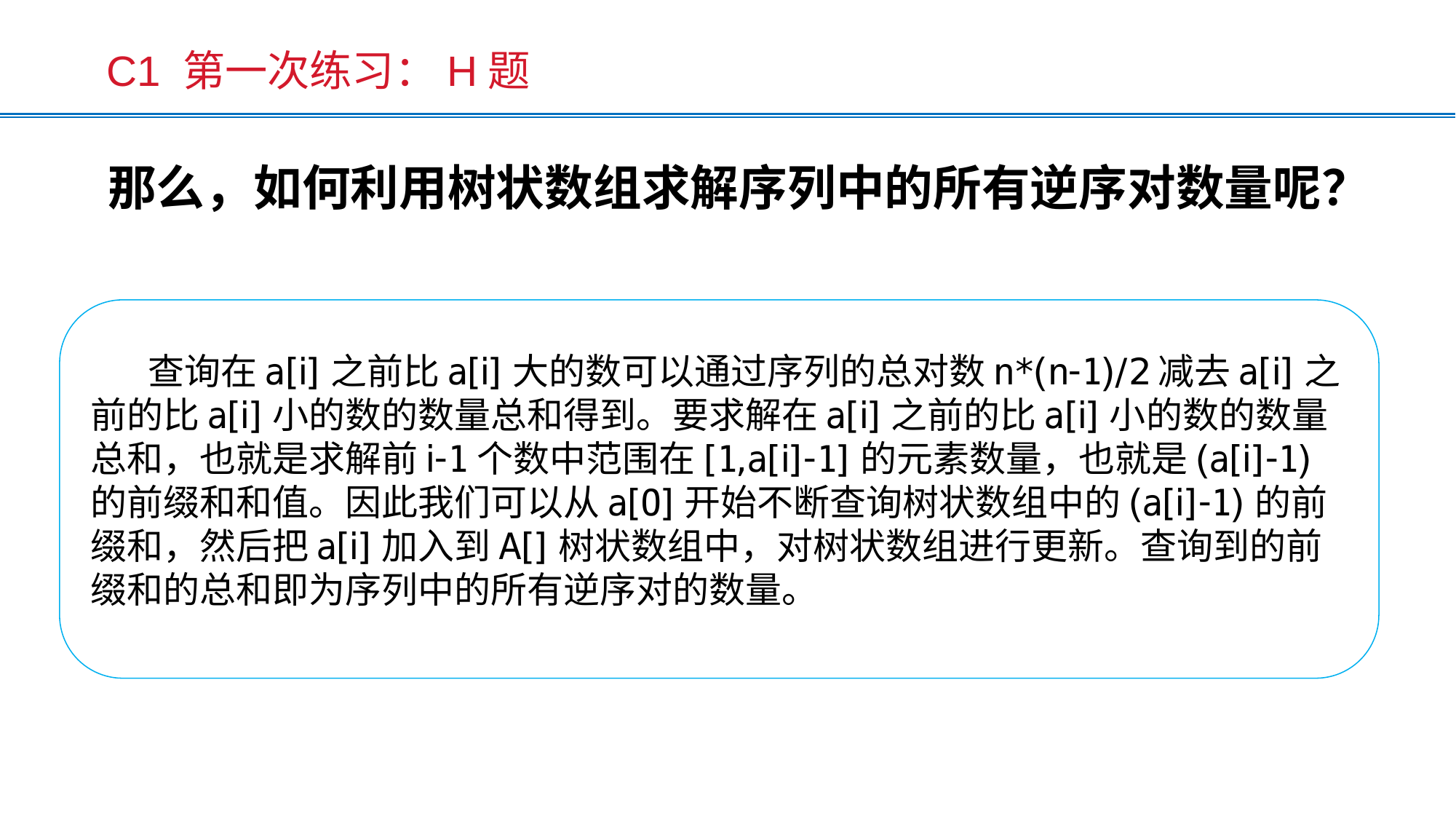

C1 第一次练习：H题

那么，如何利用树状数组求解序列中的所有逆序对数量呢？

      查询在a[i]之前比a[i]大的数可以通过序列的总对数n*(n-1)/2减去a[i]之前的比a[i]小的数的数量总和得到。要求解在a[i]之前的比a[i]小的数的数量总和，也就是求解前i-1个数中范围在[1,a[i]-1]的元素数量，也就是(a[i]-1)的前缀和和值。因此我们可以从a[0]开始不断查询树状数组中的(a[i]-1)的前缀和，然后把a[i]加入到A[]树状数组中，对树状数组进行更新。查询到的前缀和的总和即为序列中的所有逆序对的数量。